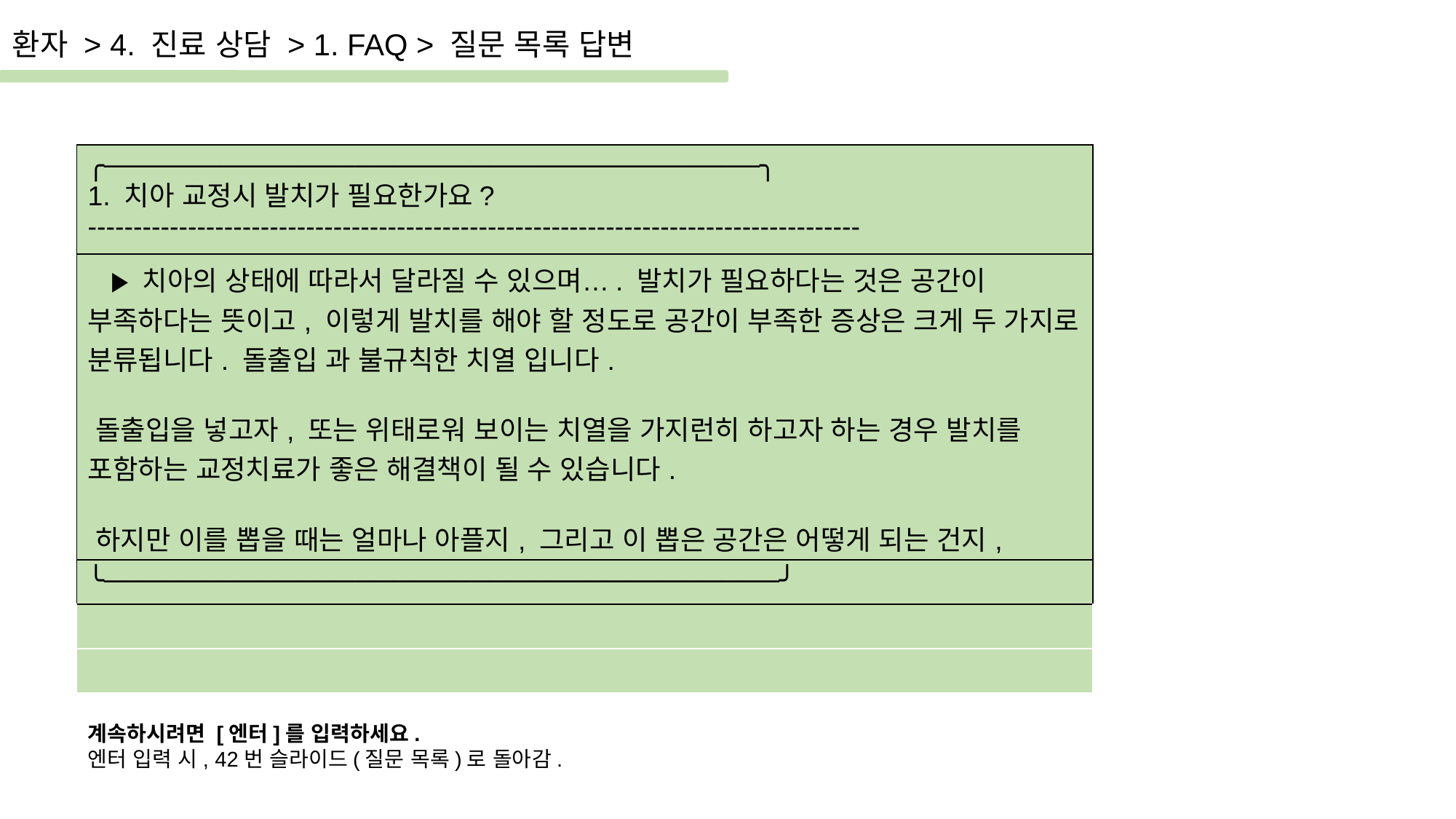

환자 > 4. 진료 상담 > 1. FAQ > 질문 목록 답변

| ╭──────────────────────────────────╮ 1. 치아 교정시 발치가 필요한가요? ------------------------------------------------------------------------------------- |
| --- |
| ▶ 치아의 상태에 따라서 달라질 수 있으며…. ​발치가 필요하다는 것은 공간이 부족하다는 뜻이고, 이렇게 발치를 해야 할 정도로 공간이 부족한 증상은 크게 두 가지로 분류됩니다. 돌출입 과 불규칙한 치열 입니다.  ​돌출입을 넣고자, 또는 위태로워 보이는 치열을 가지런히 하고자 하는 경우 발치를 포함하는 교정치료가 좋은 해결책이 될 수 있습니다.  ​하지만 이를 뽑을 때는 얼마나 아플지, 그리고 이 뽑은 공간은 어떻게 되는 건지, 치료는 어떻게 진행되는지 등등 많은 고민이 발생하실 수 있습니다. |
| ╰───────────────────────────────────╯ |
|  |
|  |
계속하시려면 [엔터]를 입력하세요.
엔터 입력 시, 42번 슬라이드(질문 목록)로 돌아감.